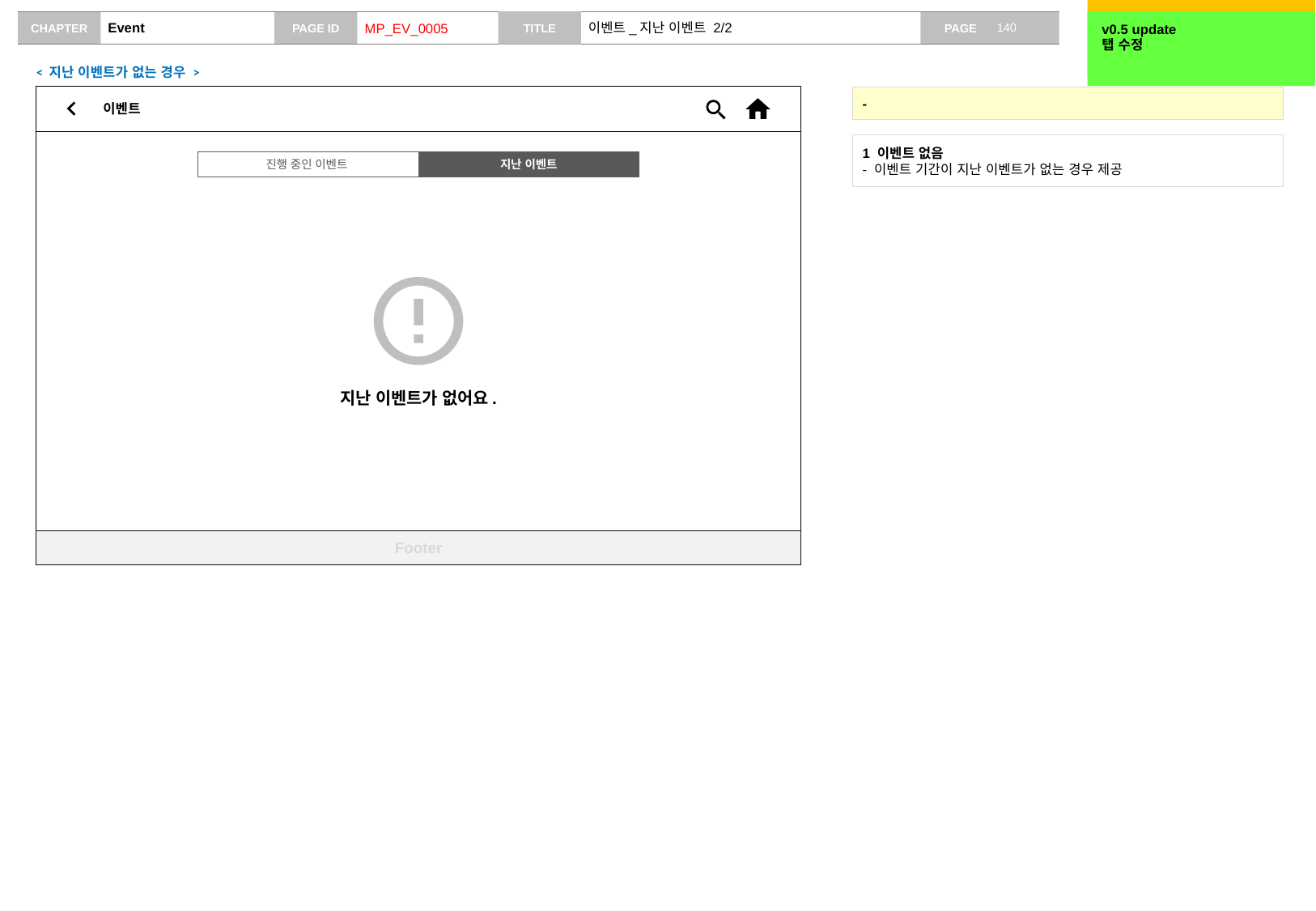

v0.4 update
no data case 추가
v0.5 update
탭 수정
# Event
MP_EV_0005
이벤트_지난 이벤트 2/2
< 지난 이벤트가 없는 경우 >

이벤트
-

1 이벤트 없음
- 이벤트 기간이 지난 이벤트가 없는 경우 제공
진행 중인 이벤트
지난 이벤트

지난 이벤트가 없어요.
Footer